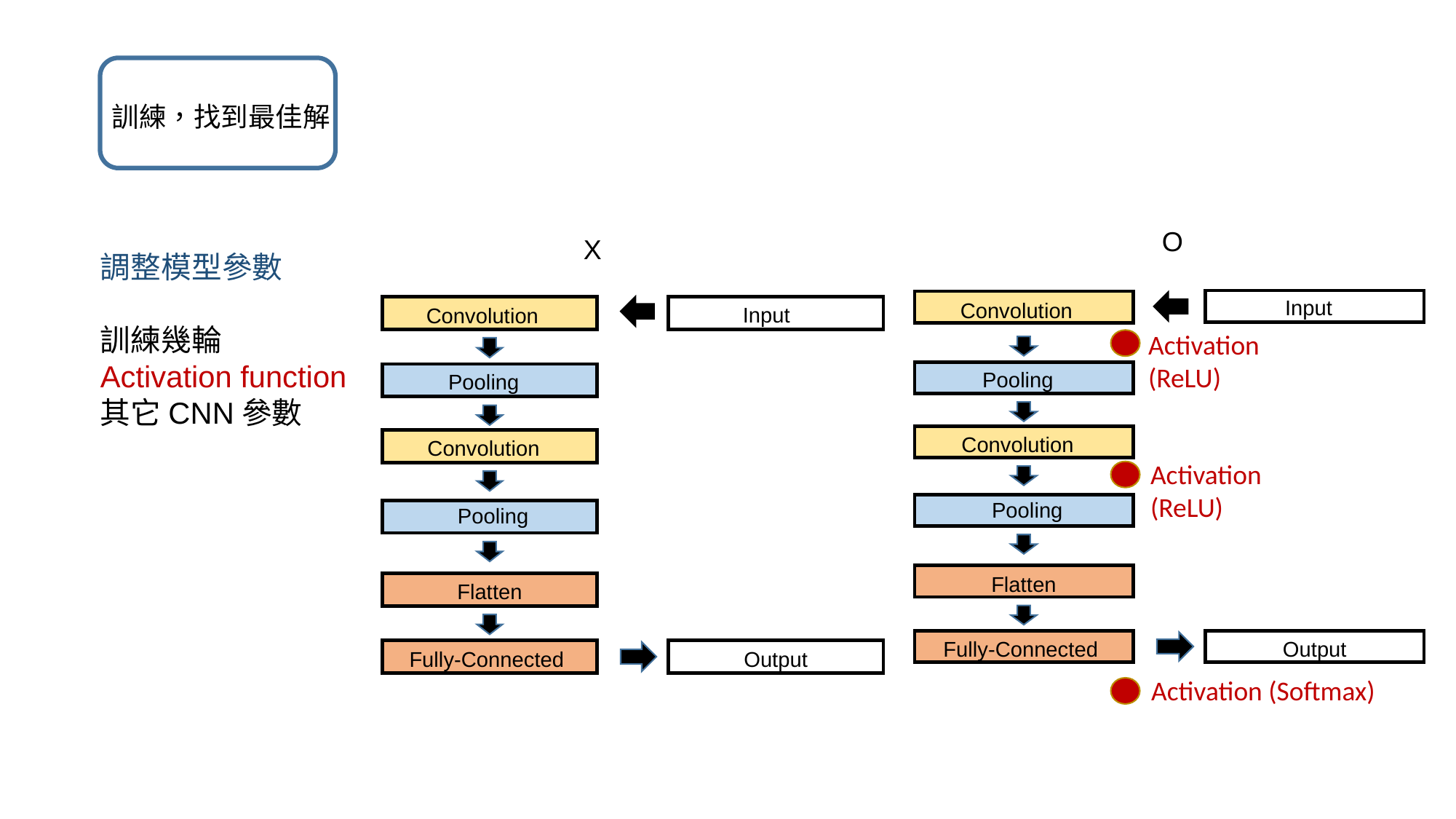

訓練，找到最佳解

O
X
調整模型參數

訓練幾輪
Activation function
其它CNN參數

Convolution

Input

Pooling

Convolution

Pooling

Flatten

Fully-Connected

Output

Convolution

Input

Pooling

Convolution

Pooling

Flatten

Fully-Connected

Output

Activation  (ReLU)

Activation (ReLU)

Activation (Softmax)